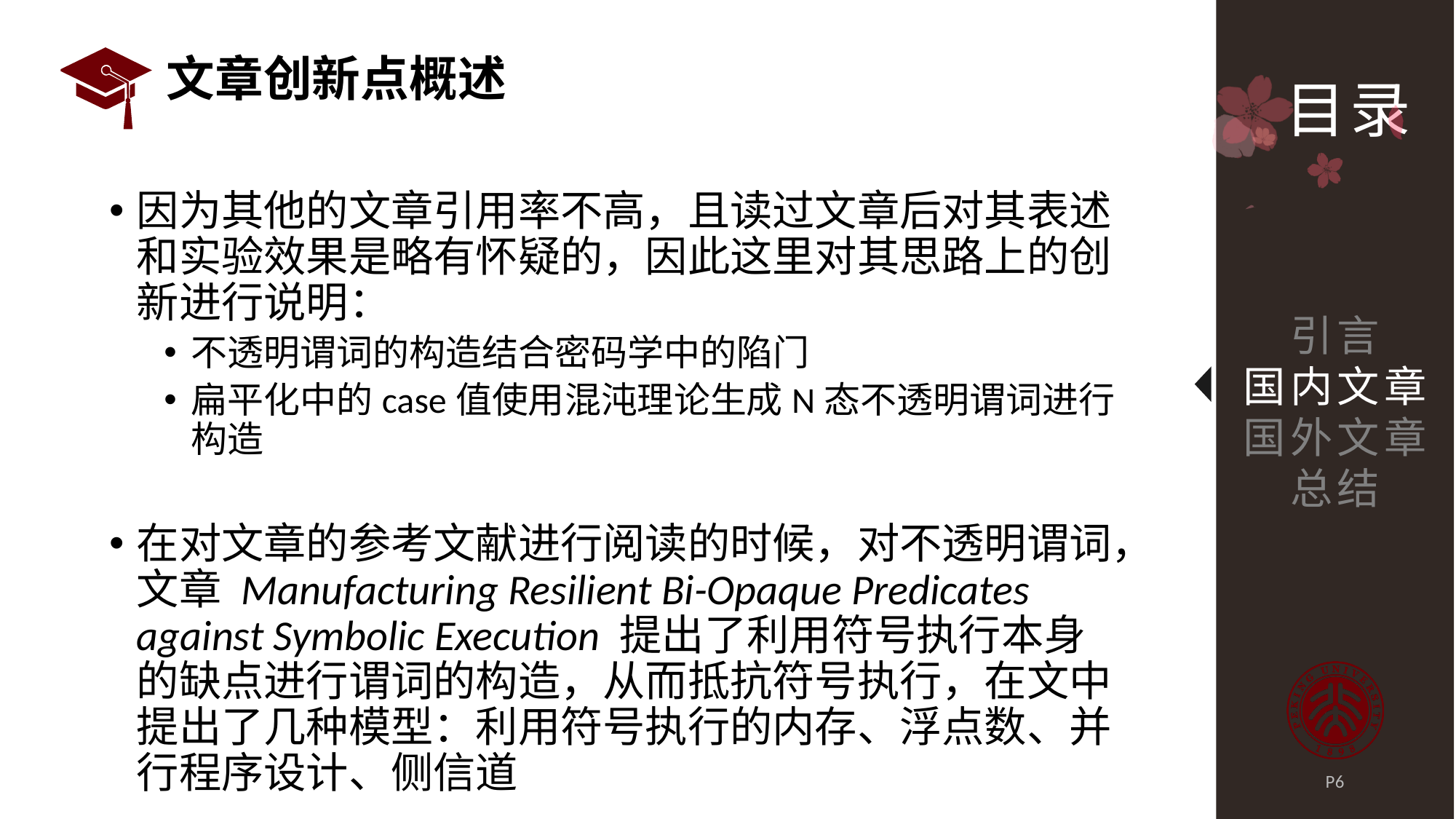

# 文章创新点概述
因为其他的文章引用率不高，且读过文章后对其表述和实验效果是略有怀疑的，因此这里对其思路上的创新进行说明：
不透明谓词的构造结合密码学中的陷门
扁平化中的case值使用混沌理论生成N态不透明谓词进行构造

在对文章的参考文献进行阅读的时候，对不透明谓词，文章 Manufacturing Resilient Bi-Opaque Predicates against Symbolic Execution 提出了利用符号执行本身的缺点进行谓词的构造，从而抵抗符号执行，在文中提出了几种模型：利用符号执行的内存、浮点数、并行程序设计、侧信道
P6